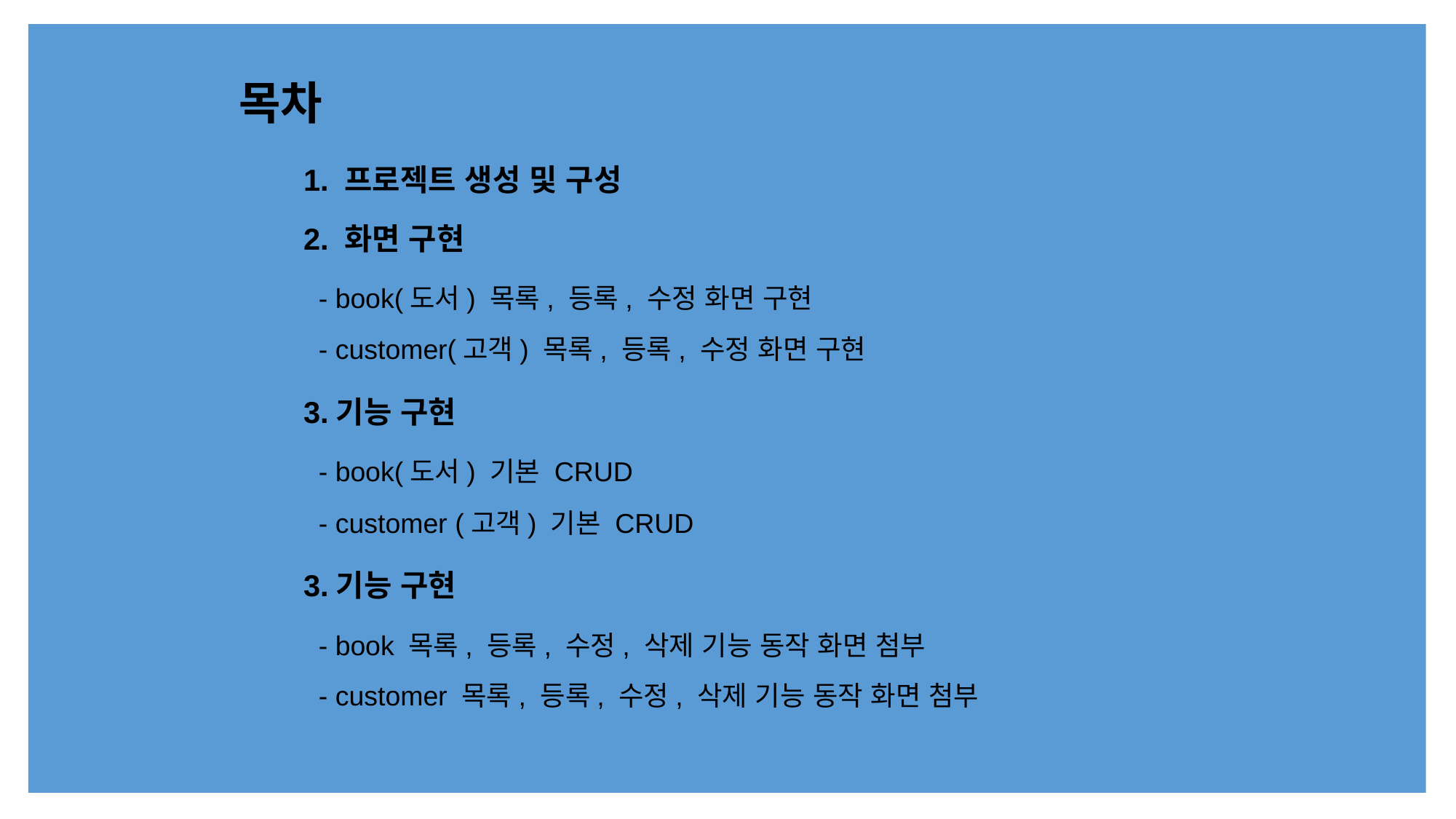

# 목차
1. 프로젝트 생성 및 구성
2. 화면 구현
  - book(도서) 목록, 등록, 수정 화면 구현
  - customer(고객) 목록, 등록, 수정 화면 구현
3.기능 구현
  - book(도서) 기본 CRUD
  - customer (고객) 기본 CRUD
3.기능 구현
  - book 목록, 등록, 수정, 삭제 기능 동작 화면 첨부
  - customer 목록, 등록, 수정, 삭제 기능 동작 화면 첨부